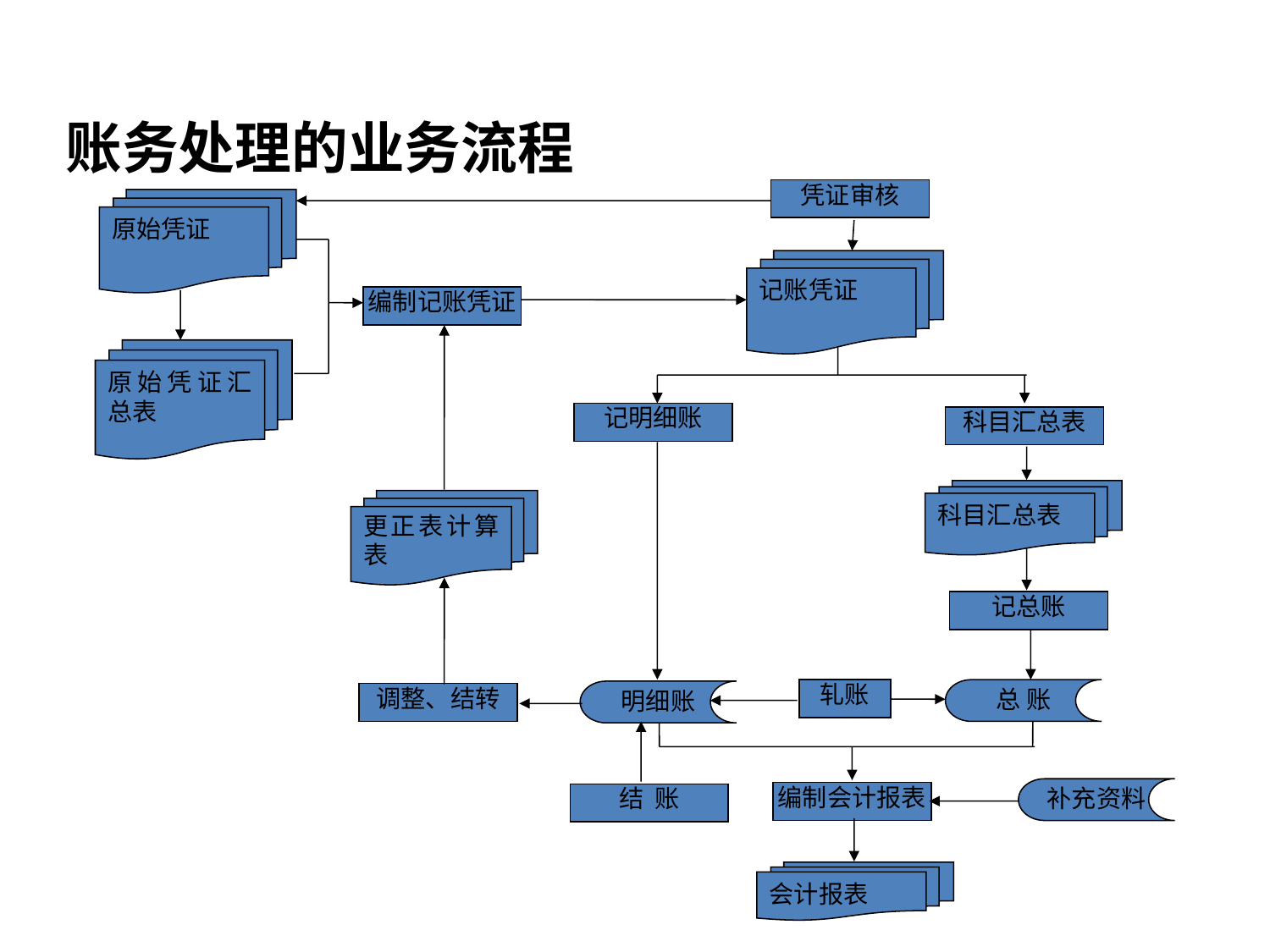

账务处理的业务流程
凭证审核
原始凭证

记账凭证
编制记账凭证

原始凭证汇总表

记明细账
科目汇总表

科目汇总表
更正表计算表

记总账

轧账
总 账
明细账
调整、结转

补充资料
编制会计报表
结  账

会计报表